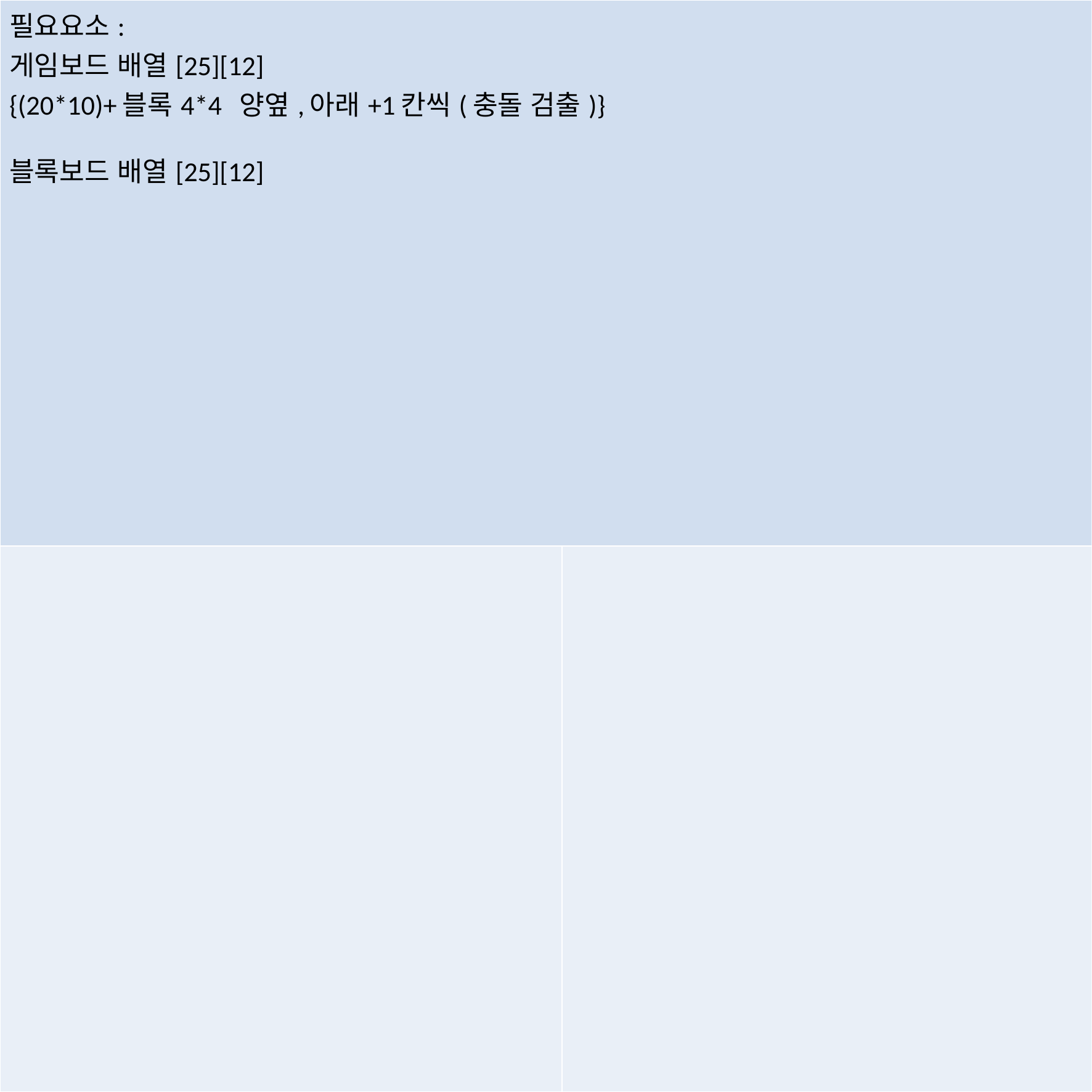

| 필요요소: 게임보드 배열[25][12] {(20\*10)+블록4\*4 양옆,아래+1칸씩(충돌 검출)} 블록보드 배열[25][12] |  |
| --- | --- |
|  |  |